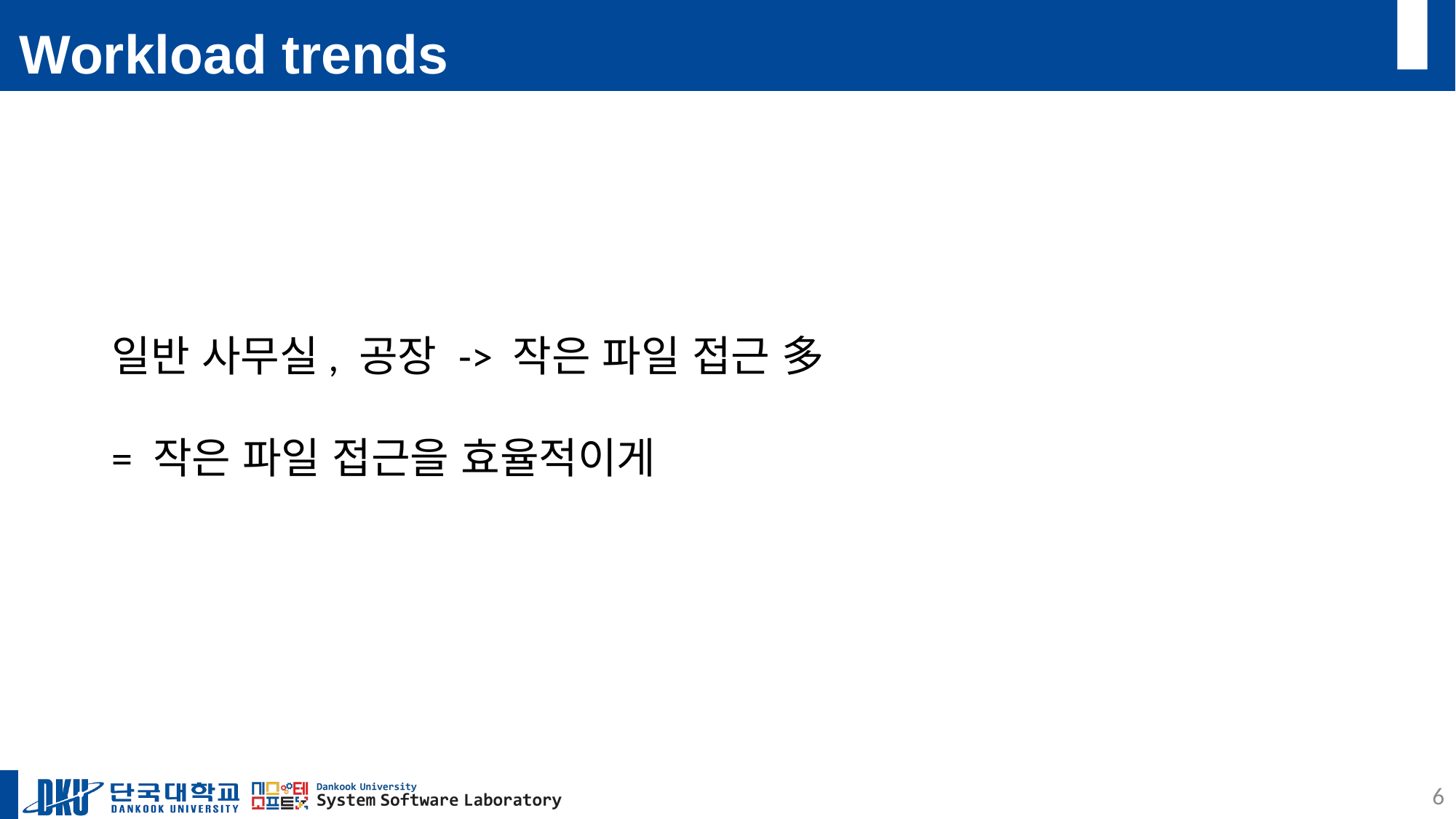

# Workload trends
일반 사무실, 공장 -> 작은 파일 접근 多

= 작은 파일 접근을 효율적이게

6